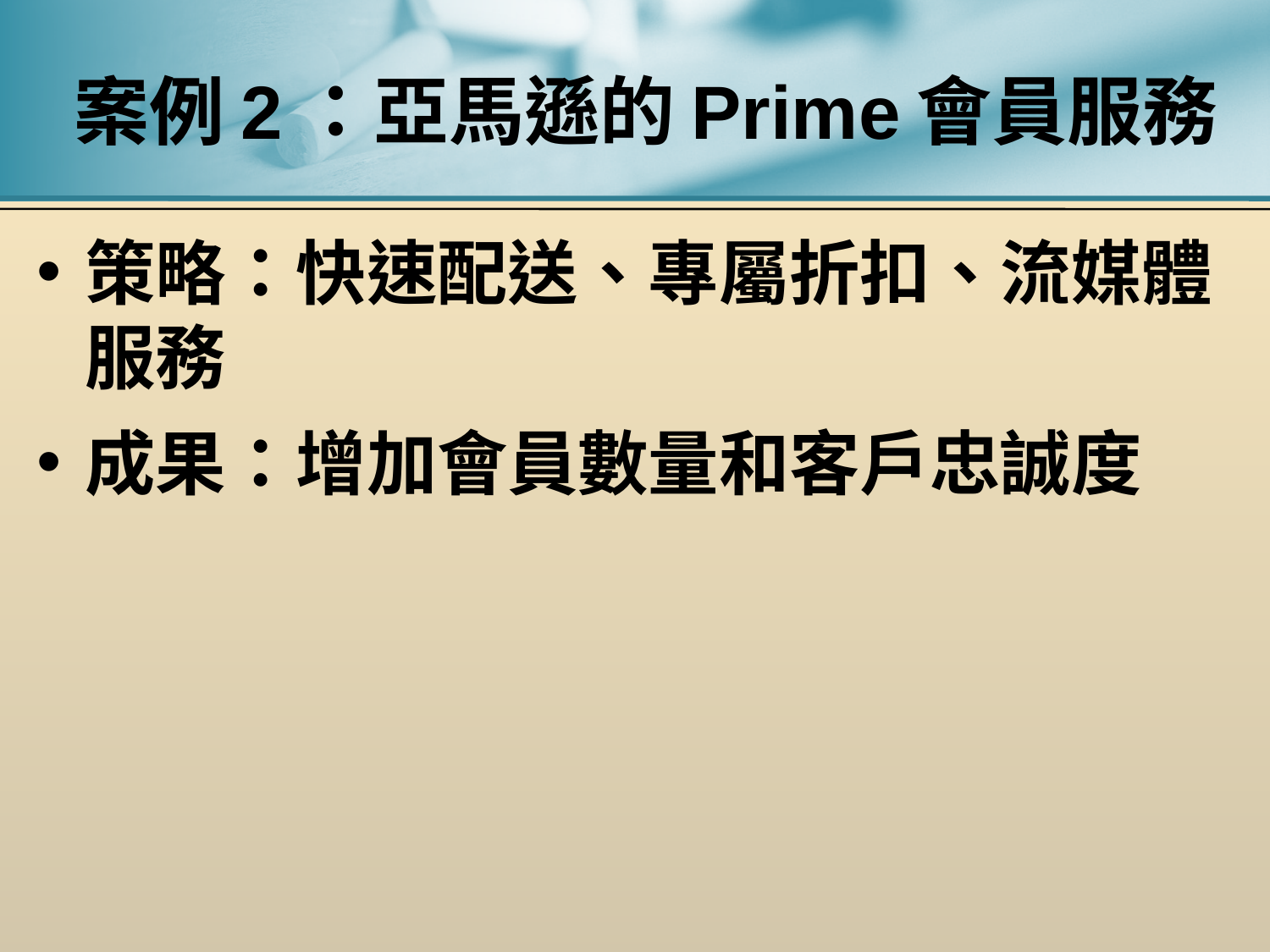

# 案例2：亞馬遜的Prime會員服務
策略：快速配送、專屬折扣、流媒體服務
成果：增加會員數量和客戶忠誠度